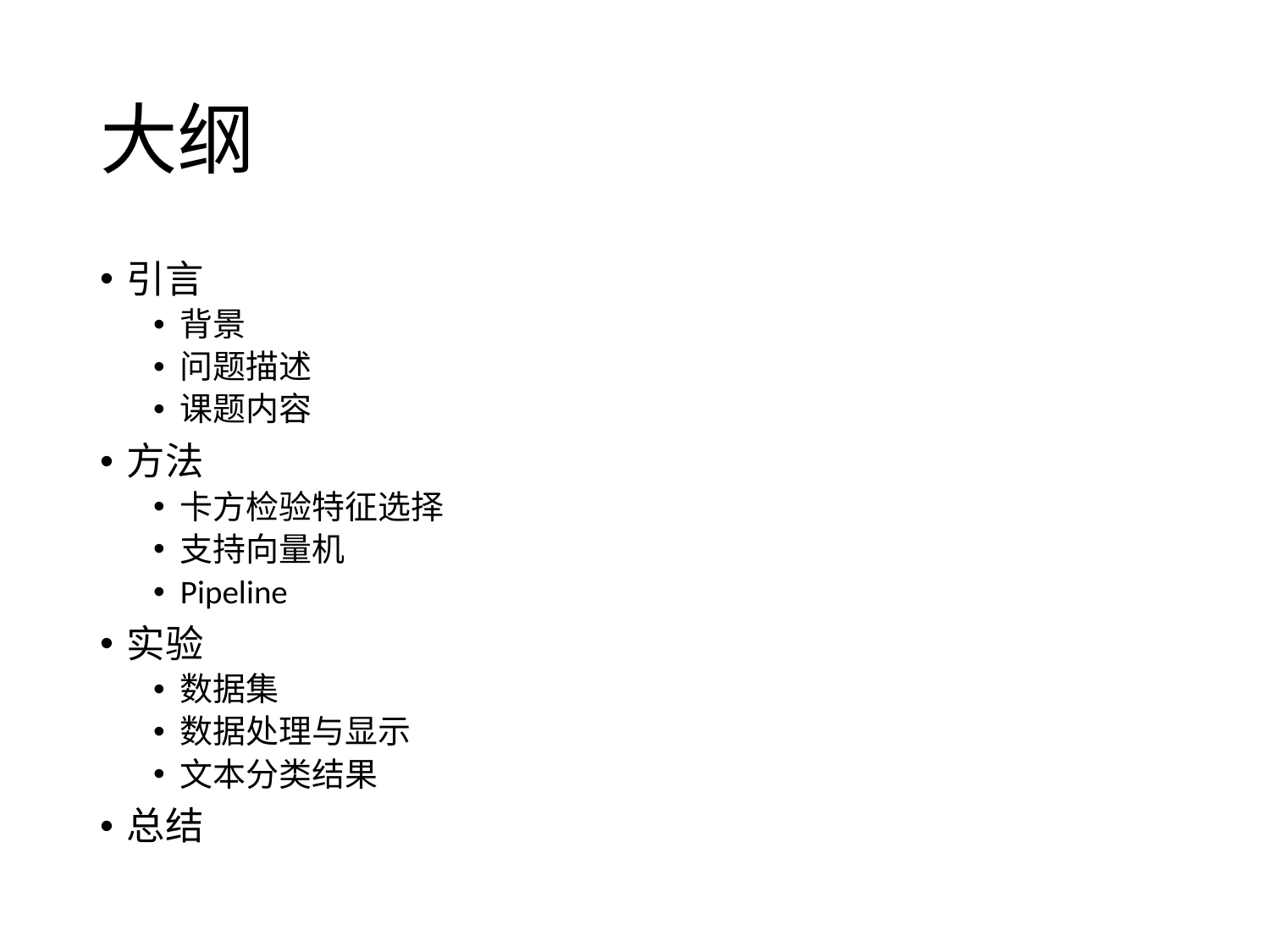

# 大纲
引言
背景
问题描述
课题内容
方法
卡方检验特征选择
支持向量机
Pipeline
实验
数据集
数据处理与显示
文本分类结果
总结